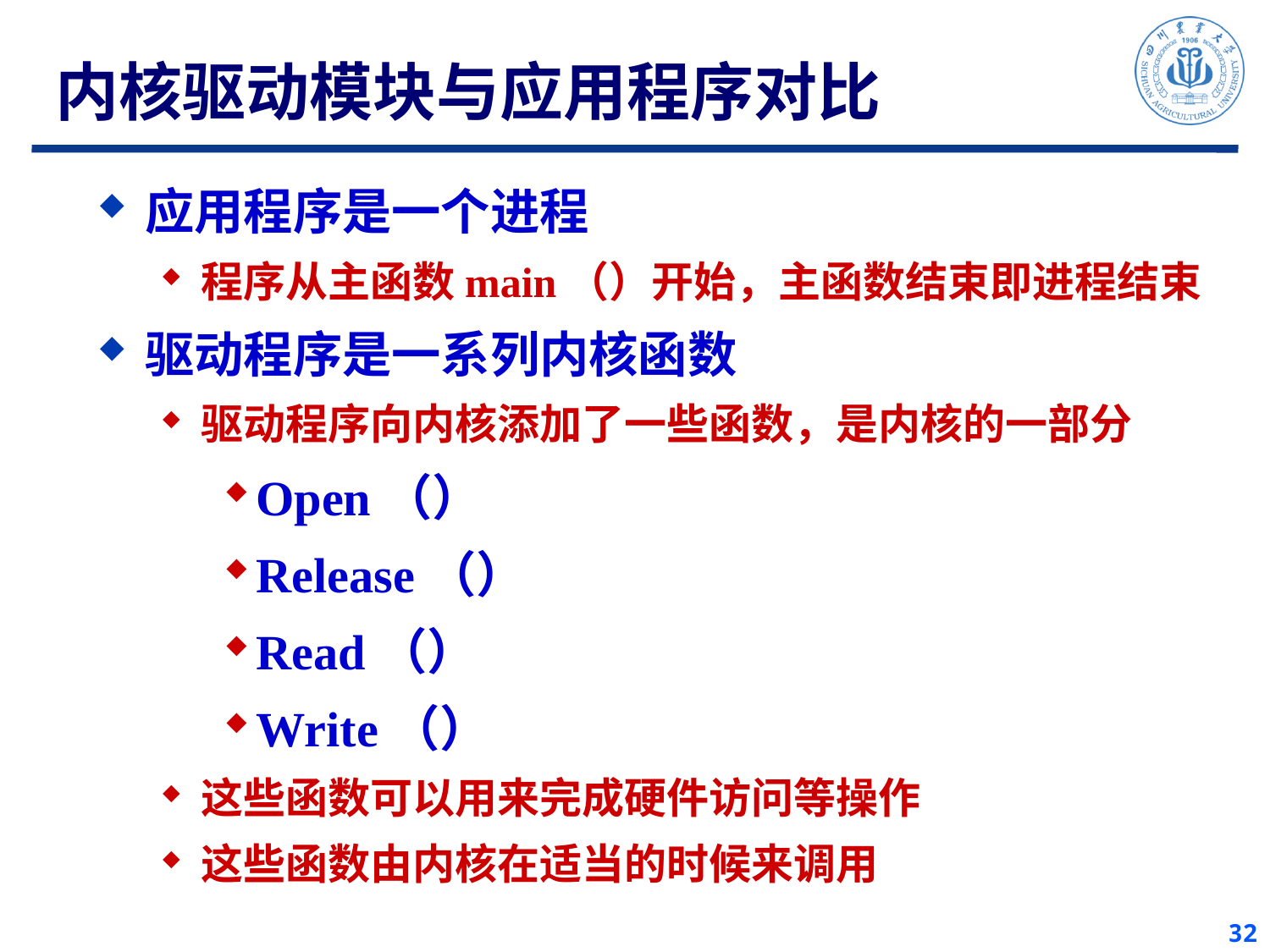

内核驱动模块与应用程序对比
应用程序是一个进程
程序从主函数main（）开始，主函数结束即进程结束
驱动程序是一系列内核函数
驱动程序向内核添加了一些函数，是内核的一部分
Open（）
Release（）
Read（）
Write（）
这些函数可以用来完成硬件访问等操作
这些函数由内核在适当的时候来调用